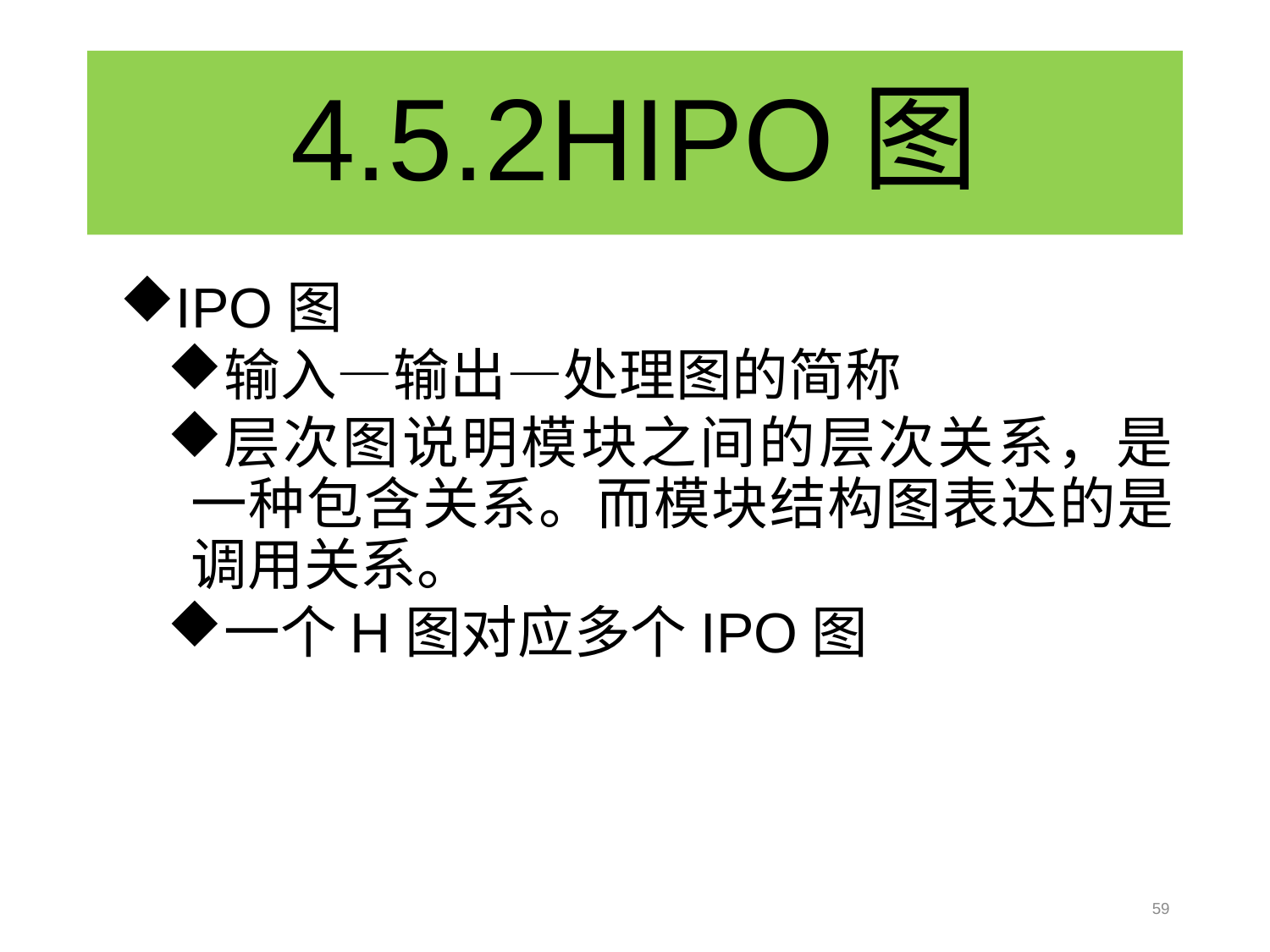

# 4.5.2HIPO图
IPO图
输入—输出—处理图的简称
层次图说明模块之间的层次关系，是一种包含关系。而模块结构图表达的是调用关系。
一个H图对应多个IPO图

59